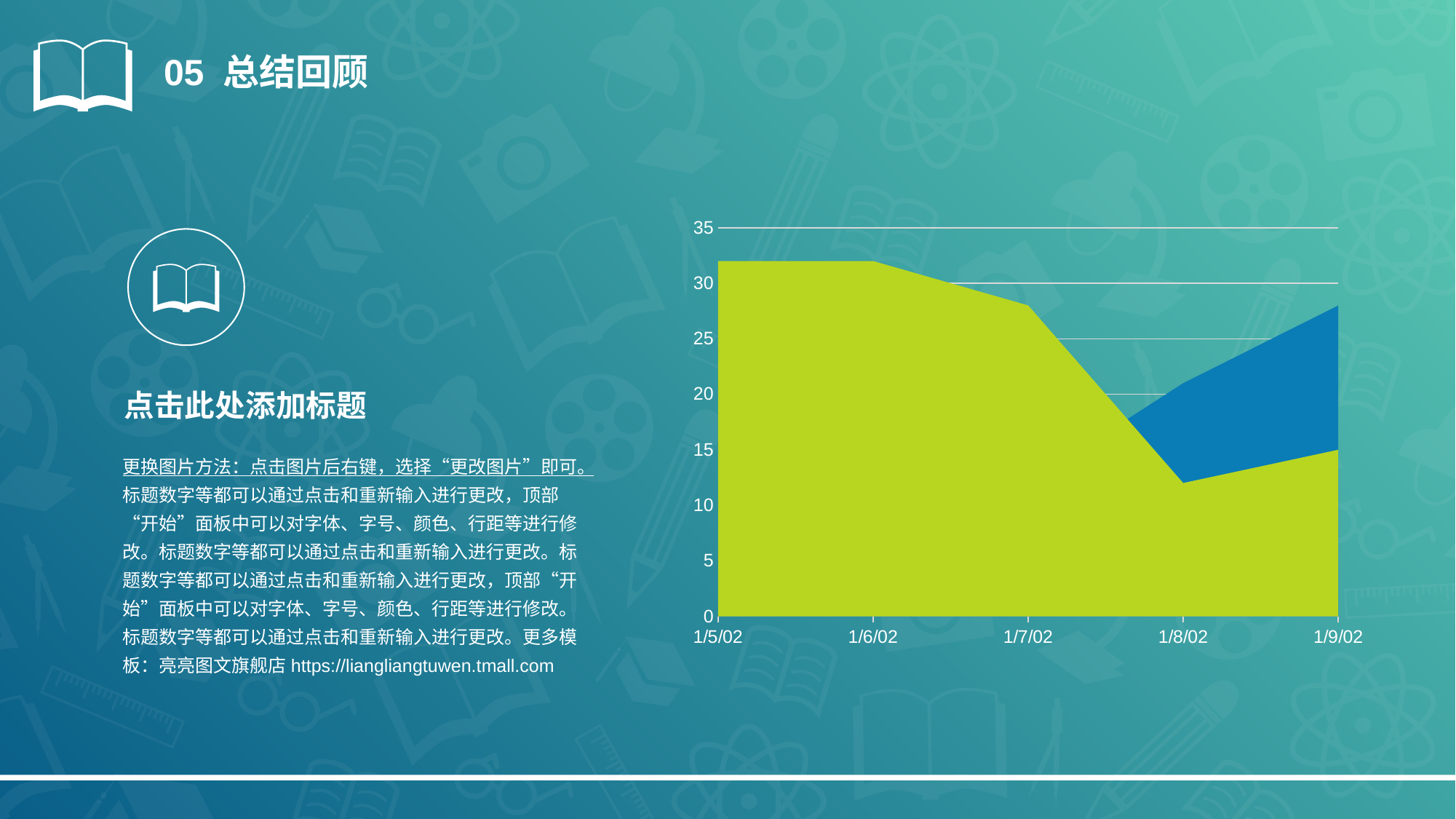

05 总结回顾

### Chart

| Category | 系列 1 | 系列 2 |
|---|---|---|
| 37261 | 32.0 | 12.0 |
| 37262 | 32.0 | 12.0 |
| 37263 | 28.0 | 12.0 |
| 37264 | 12.0 | 21.0 |
| 37265 | 15.0 | 28.0 |

点击此处添加标题
更换图片方法：点击图片后右键，选择“更改图片”即可。标题数字等都可以通过点击和重新输入进行更改，顶部“开始”面板中可以对字体、字号、颜色、行距等进行修改。标题数字等都可以通过点击和重新输入进行更改。标题数字等都可以通过点击和重新输入进行更改，顶部“开始”面板中可以对字体、字号、颜色、行距等进行修改。标题数字等都可以通过点击和重新输入进行更改。更多模板：亮亮图文旗舰店https://liangliangtuwen.tmall.com